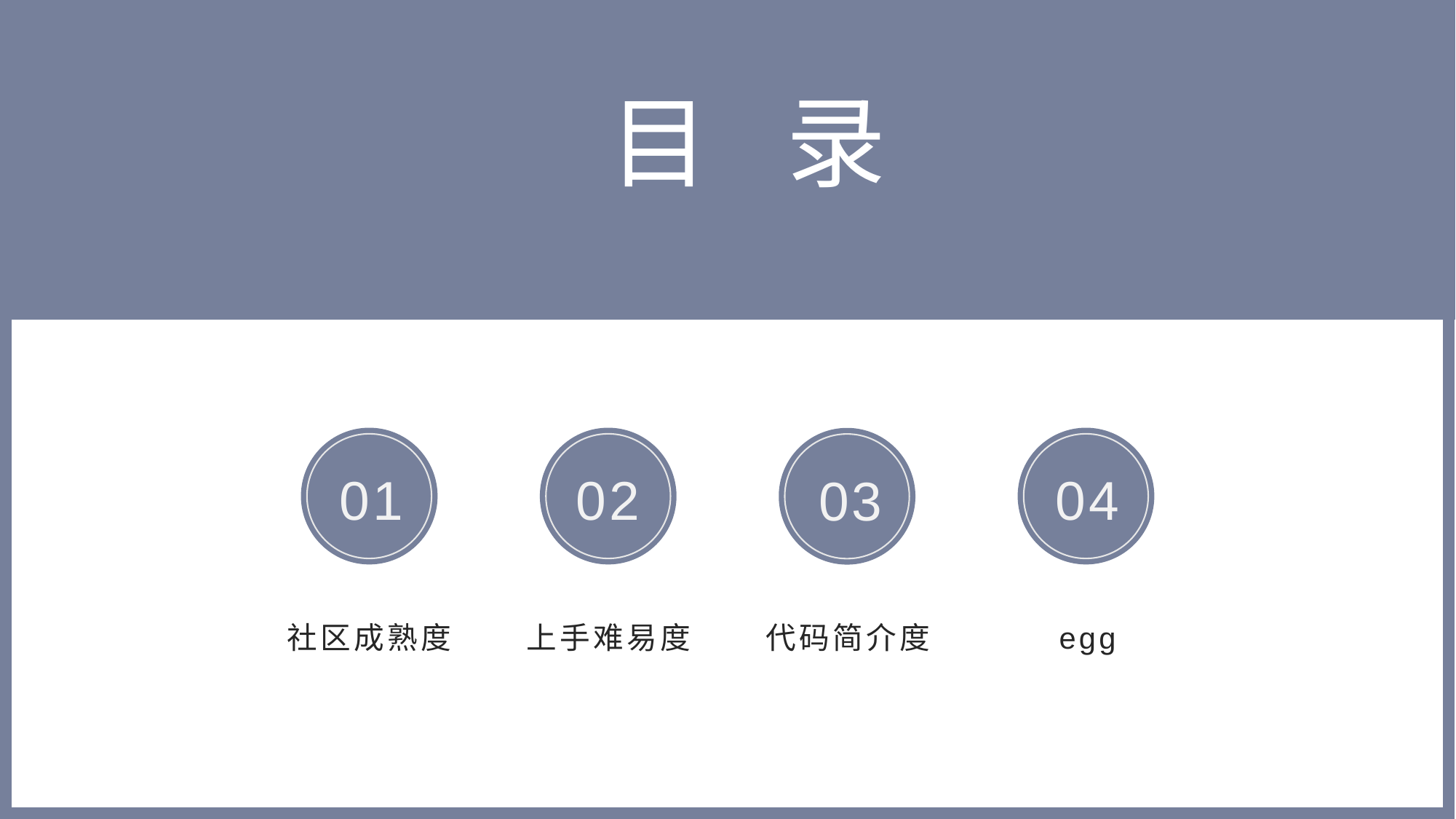

目 录

01

02

04

03
egg
社区成熟度
上手难易度
代码简介度